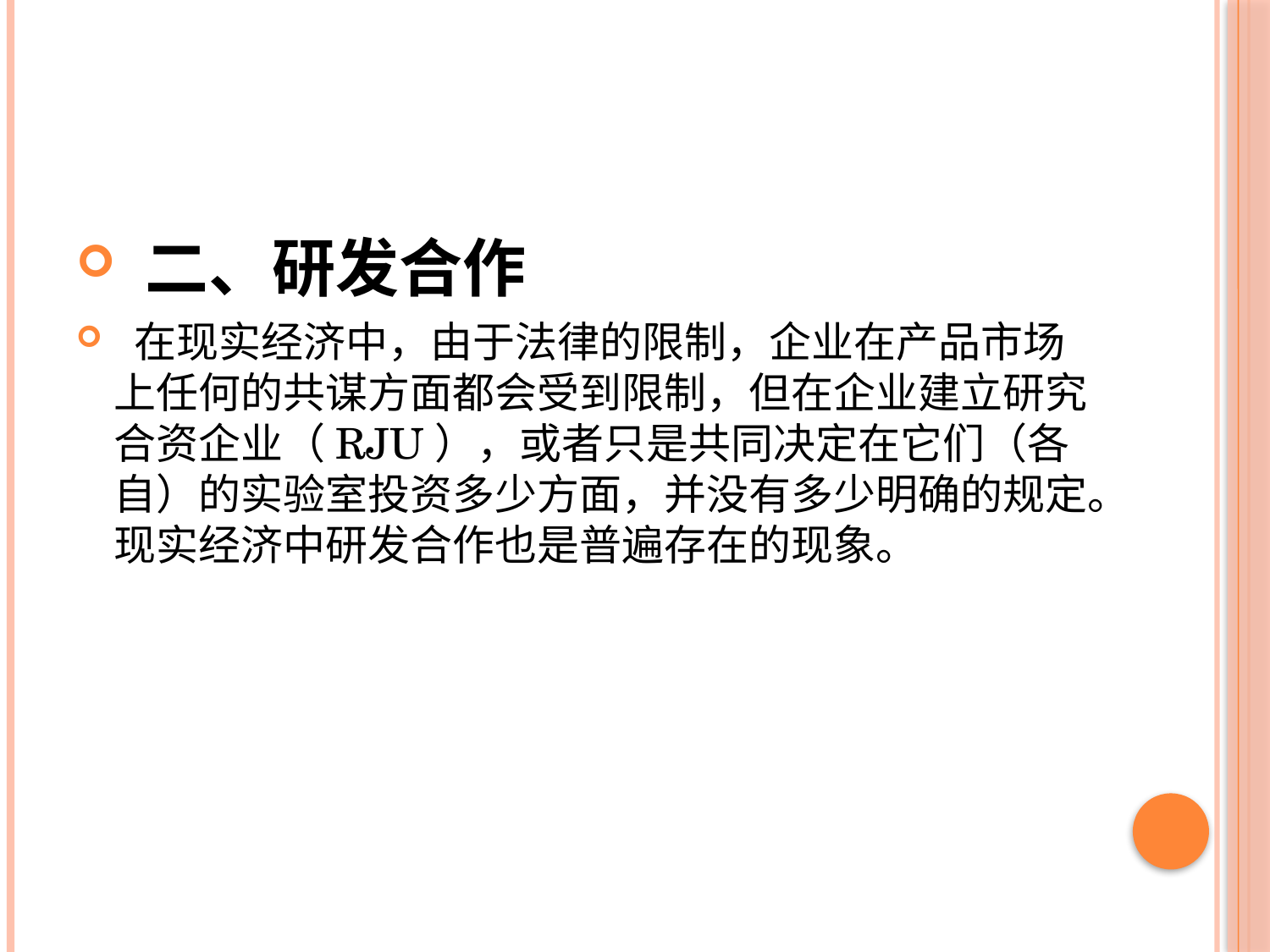

#
 二、研发合作
 在现实经济中，由于法律的限制，企业在产品市场上任何的共谋方面都会受到限制，但在企业建立研究合资企业（RJU），或者只是共同决定在它们（各自）的实验室投资多少方面，并没有多少明确的规定。现实经济中研发合作也是普遍存在的现象。